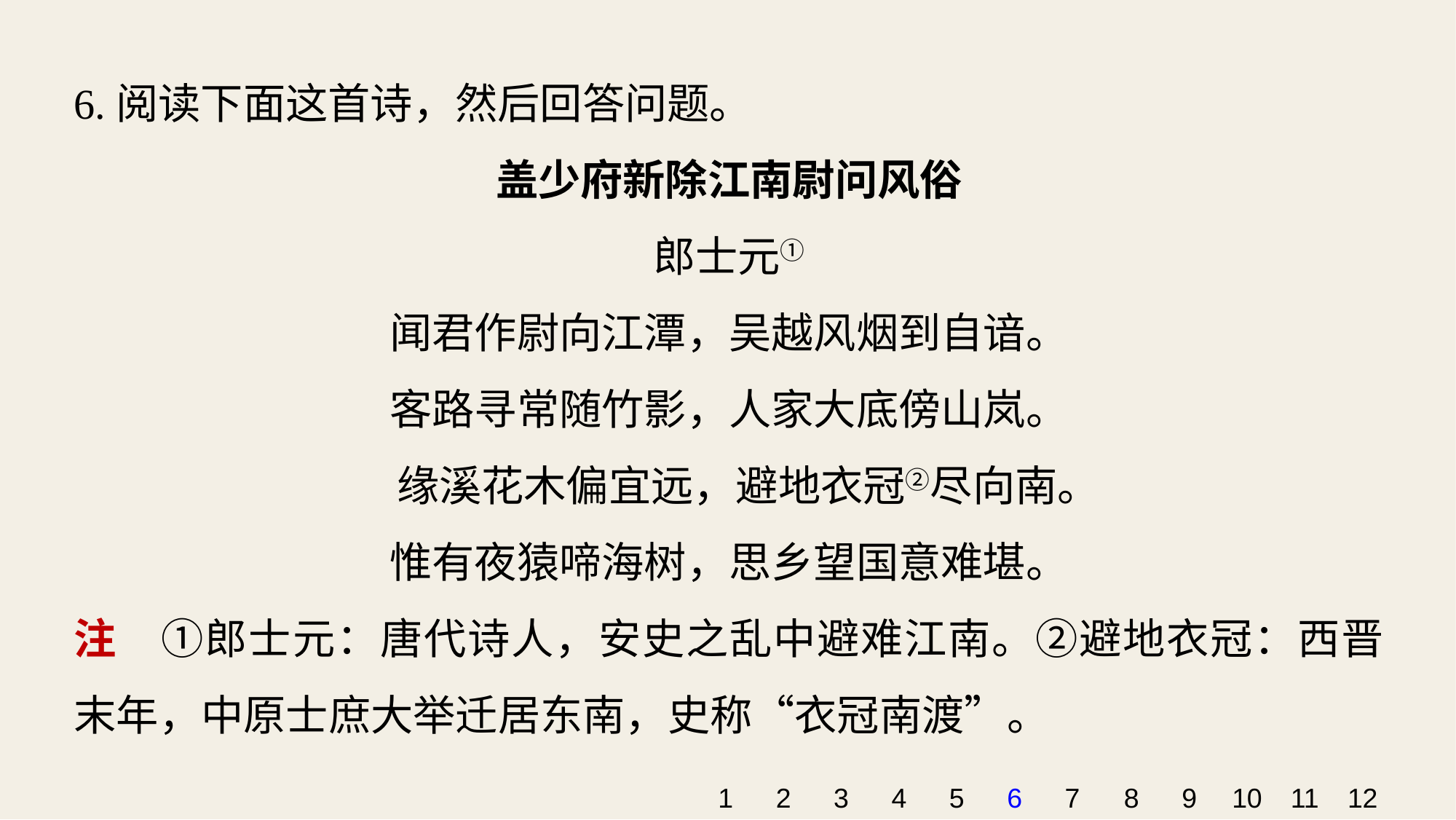

6.阅读下面这首诗，然后回答问题。
盖少府新除江南尉问风俗
郎士元①
闻君作尉向江潭，吴越风烟到自谙。
客路寻常随竹影，人家大底傍山岚。
   缘溪花木偏宜远，避地衣冠②尽向南。
惟有夜猿啼海树，思乡望国意难堪。
注　①郎士元：唐代诗人，安史之乱中避难江南。②避地衣冠：西晋末年，中原士庶大举迁居东南，史称“衣冠南渡”。
1
2
3
4
5
6
7
8
9
10
11
12